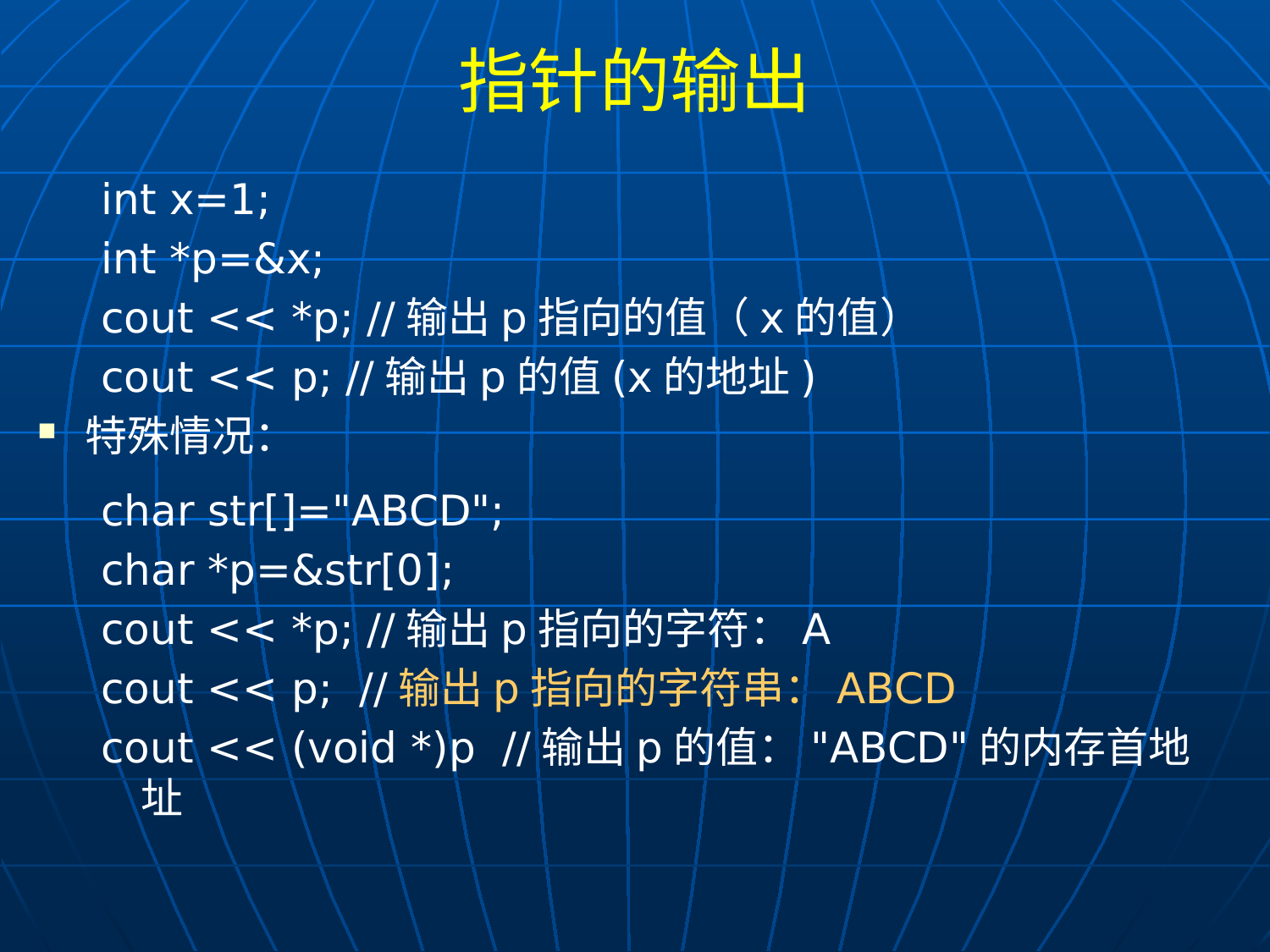

# 指针的输出
int x=1;
int *p=&x;
cout << *p; //输出p指向的值（x的值）
cout << p; //输出p的值(x的地址)
特殊情况：
char str[]="ABCD";
char *p=&str[0];
cout << *p; //输出p指向的字符：A
cout << p;  //输出p指向的字符串：ABCD
cout << (void *)p  //输出p的值："ABCD"的内存首地址